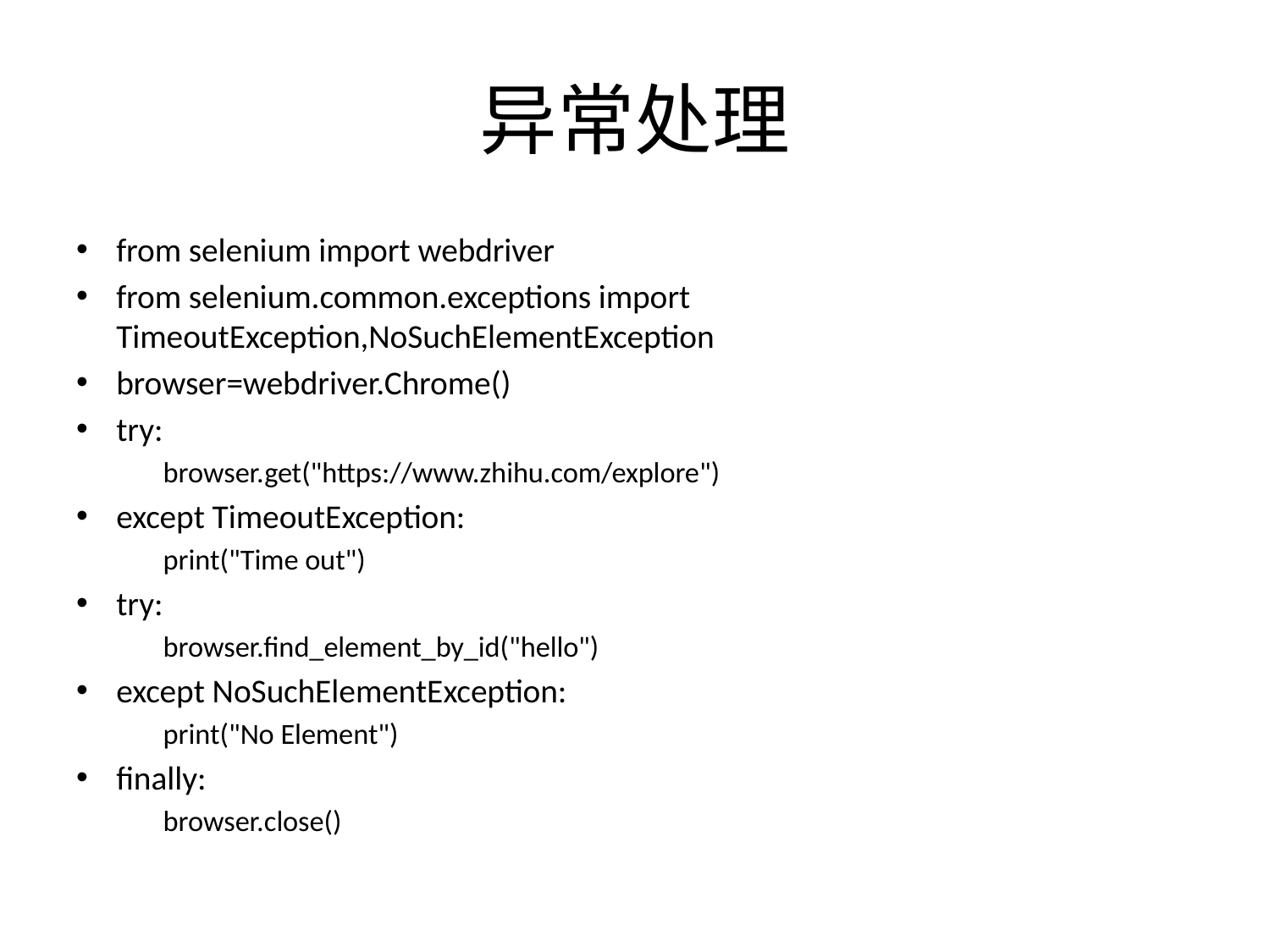

# 异常处理
from selenium import webdriver
from selenium.common.exceptions import TimeoutException,NoSuchElementException
browser=webdriver.Chrome()
try:
	browser.get("https://www.zhihu.com/explore")
except TimeoutException:
	print("Time out")
try:
	browser.find_element_by_id("hello")
except NoSuchElementException:
	print("No Element")
finally:
	browser.close()